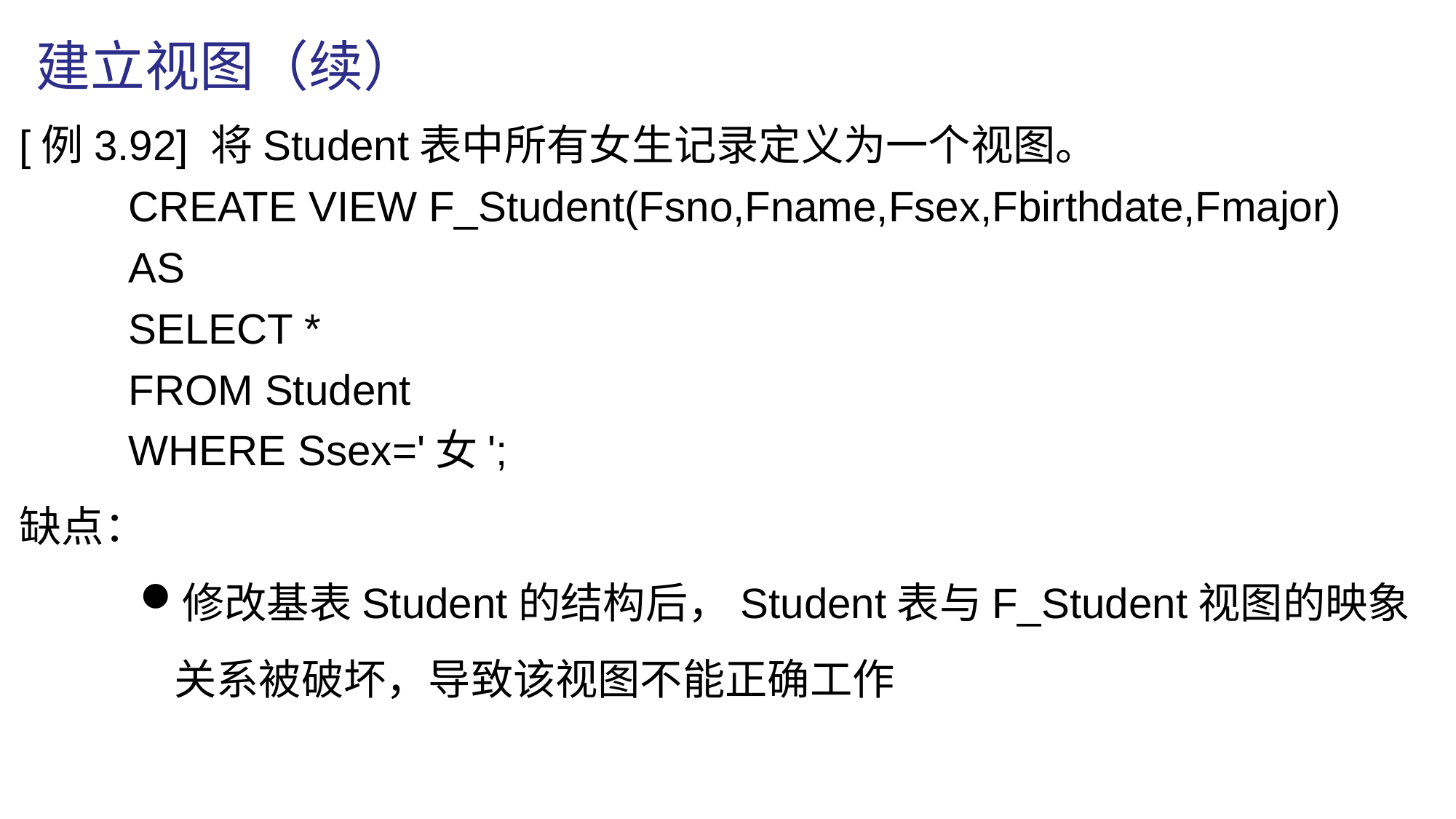

建立视图（续）
[例3.92] 将Student表中所有女生记录定义为一个视图。
	CREATE VIEW F_Student(Fsno,Fname,Fsex,Fbirthdate,Fmajor)
	AS
	SELECT *
	FROM Student
	WHERE Ssex='女';
缺点：
修改基表Student的结构后，Student表与F_Student视图的映象关系被破坏，导致该视图不能正确工作